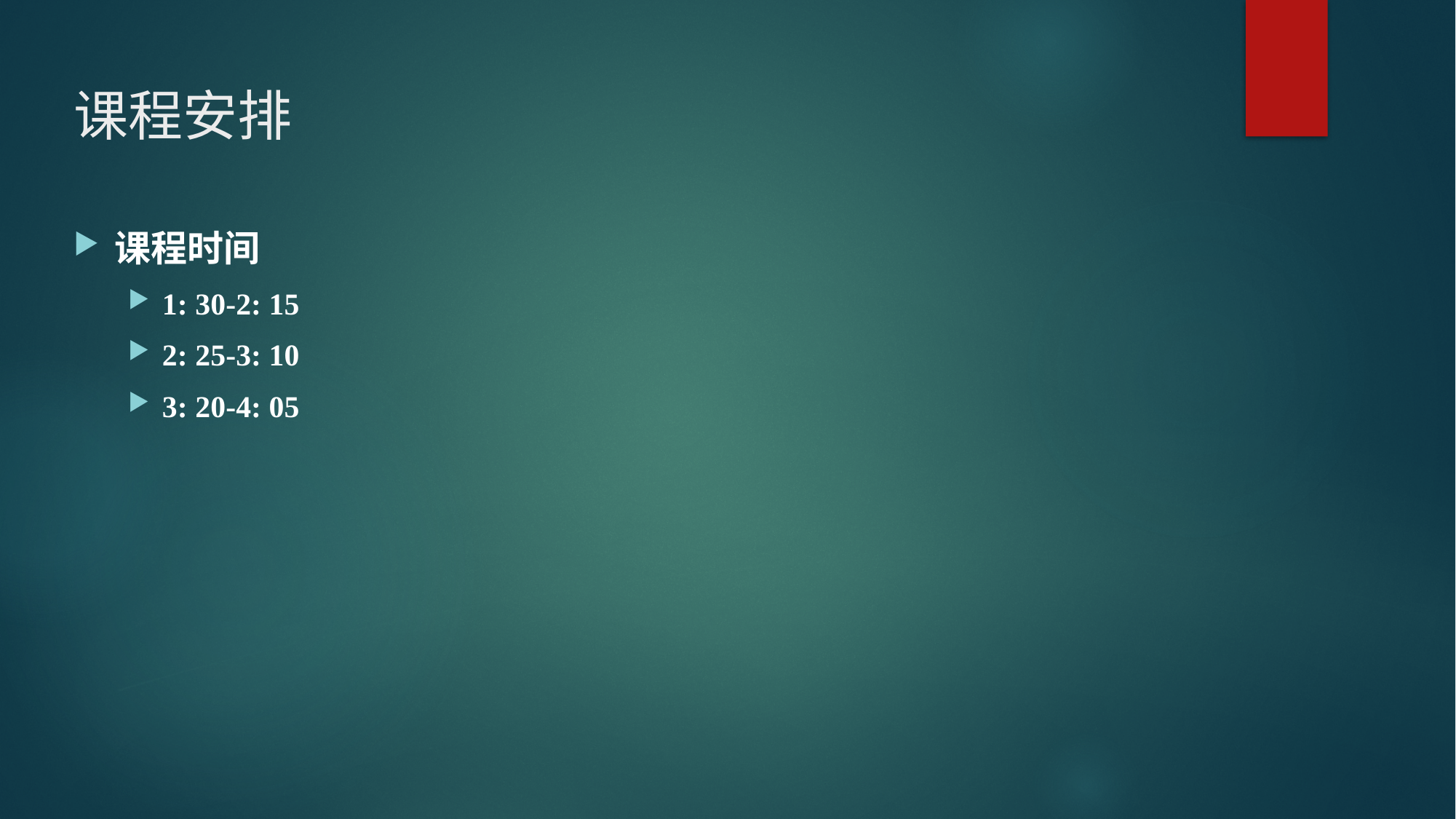

# 课程安排
课程时间
1: 30-2: 15
2: 25-3: 10
3: 20-4: 05